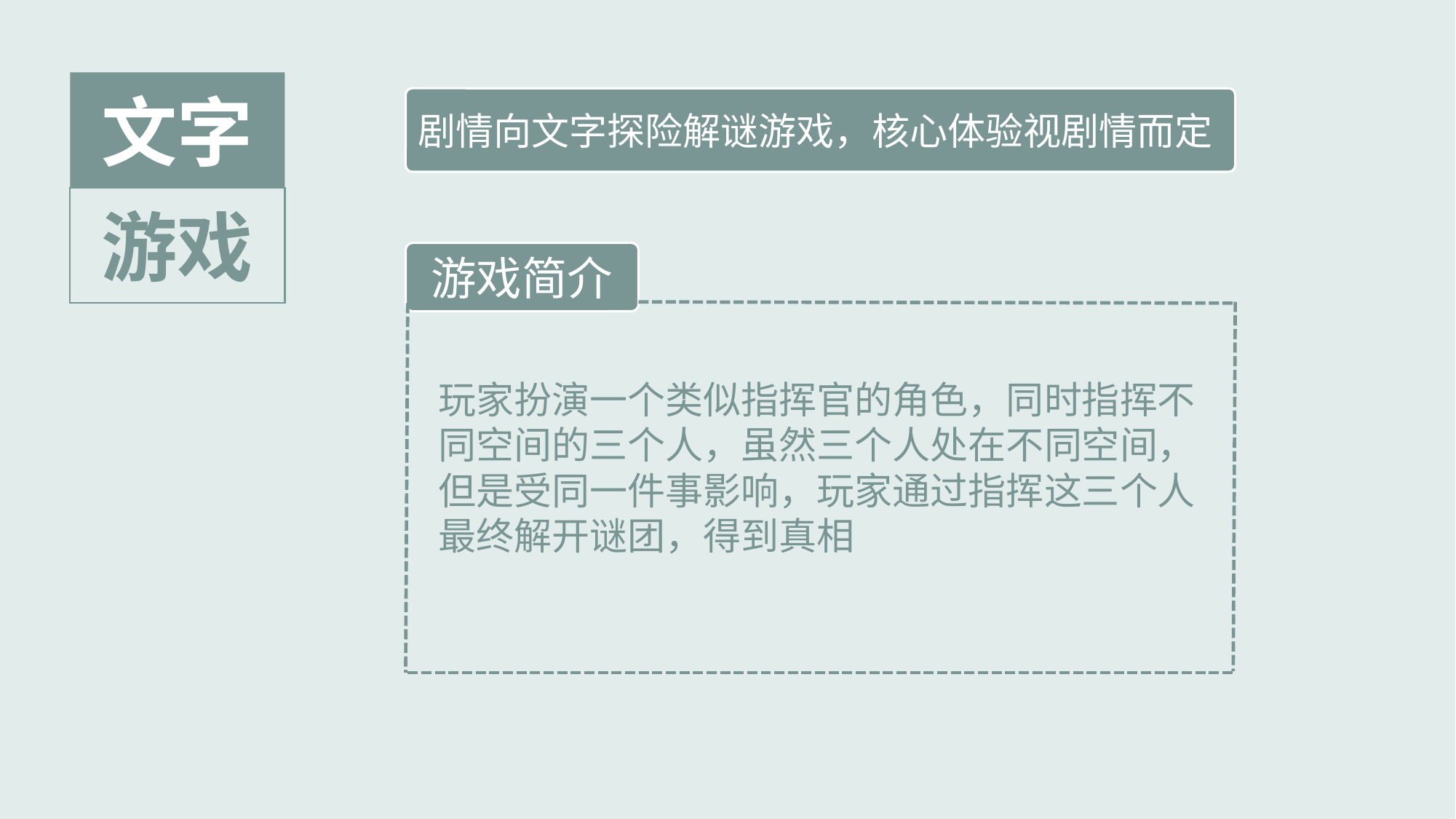

文字
游戏
剧情向文字探险解谜游戏，核心体验视剧情而定
游戏简介
玩家扮演一个类似指挥官的角色，同时指挥不同空间的三个人，虽然三个人处在不同空间，但是受同一件事影响，玩家通过指挥这三个人最终解开谜团，得到真相